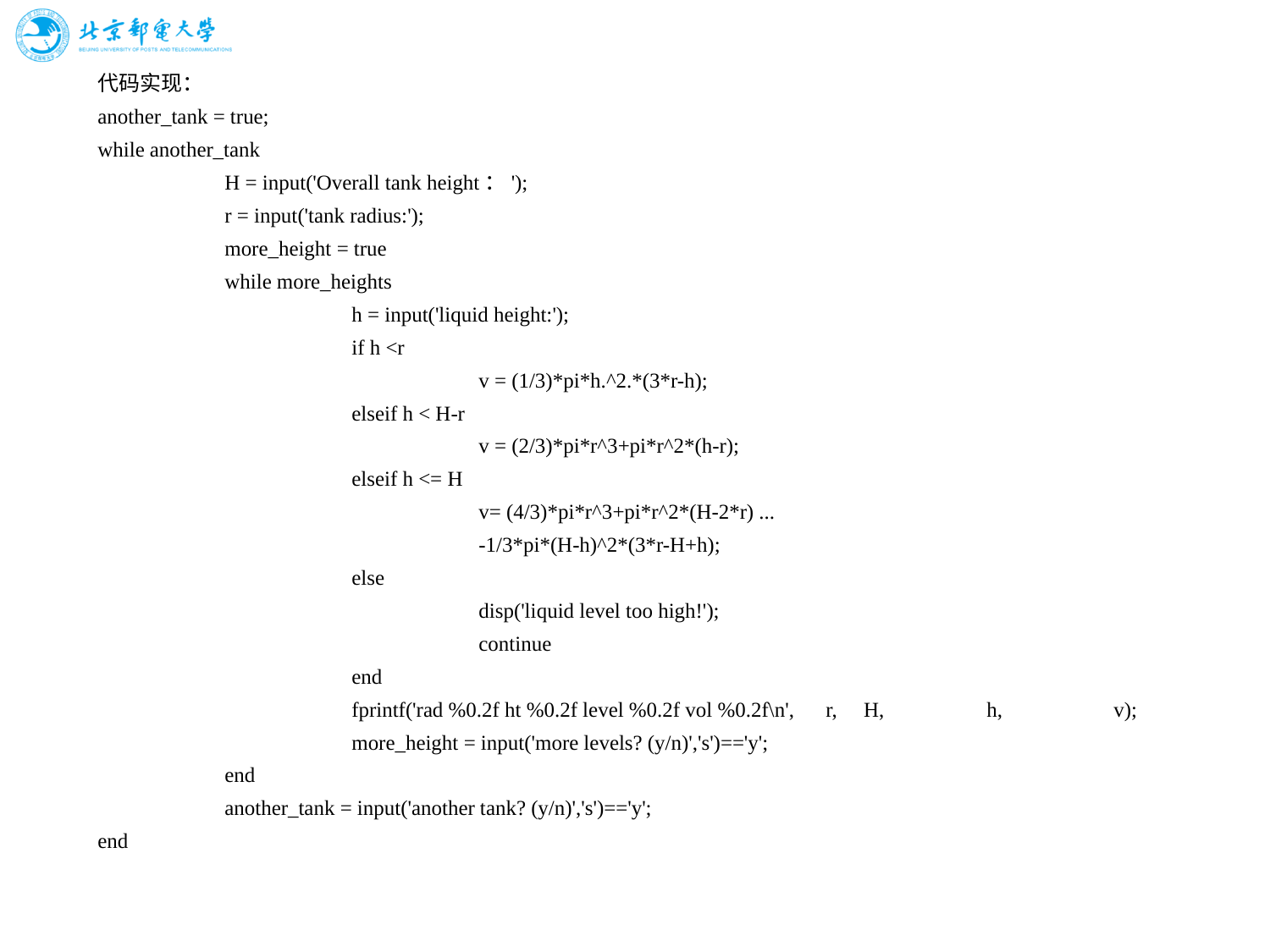

# 代码实现： another_tank = true; while another_tank H = input('Overall tank height：'); r = input('tank radius:'); more_height = true while more_heights h = input('liquid height:'); if h <r v = (1/3)*pi*h.^2.*(3*r-h); elseif h < H-r v = (2/3)*pi*r^3+pi*r^2*(h-r); elseif h <= H v= (4/3)*pi*r^3+pi*r^2*(H-2*r) ... -1/3*pi*(H-h)^2*(3*r-H+h); else disp('liquid level too high!'); continue end fprintf('rad %0.2f ht %0.2f level %0.2f vol %0.2f\n',      r,     H,	h,	v); more_height = input('more levels? (y/n)','s')=='y'; end another_tank = input('another tank? (y/n)','s')=='y'; end